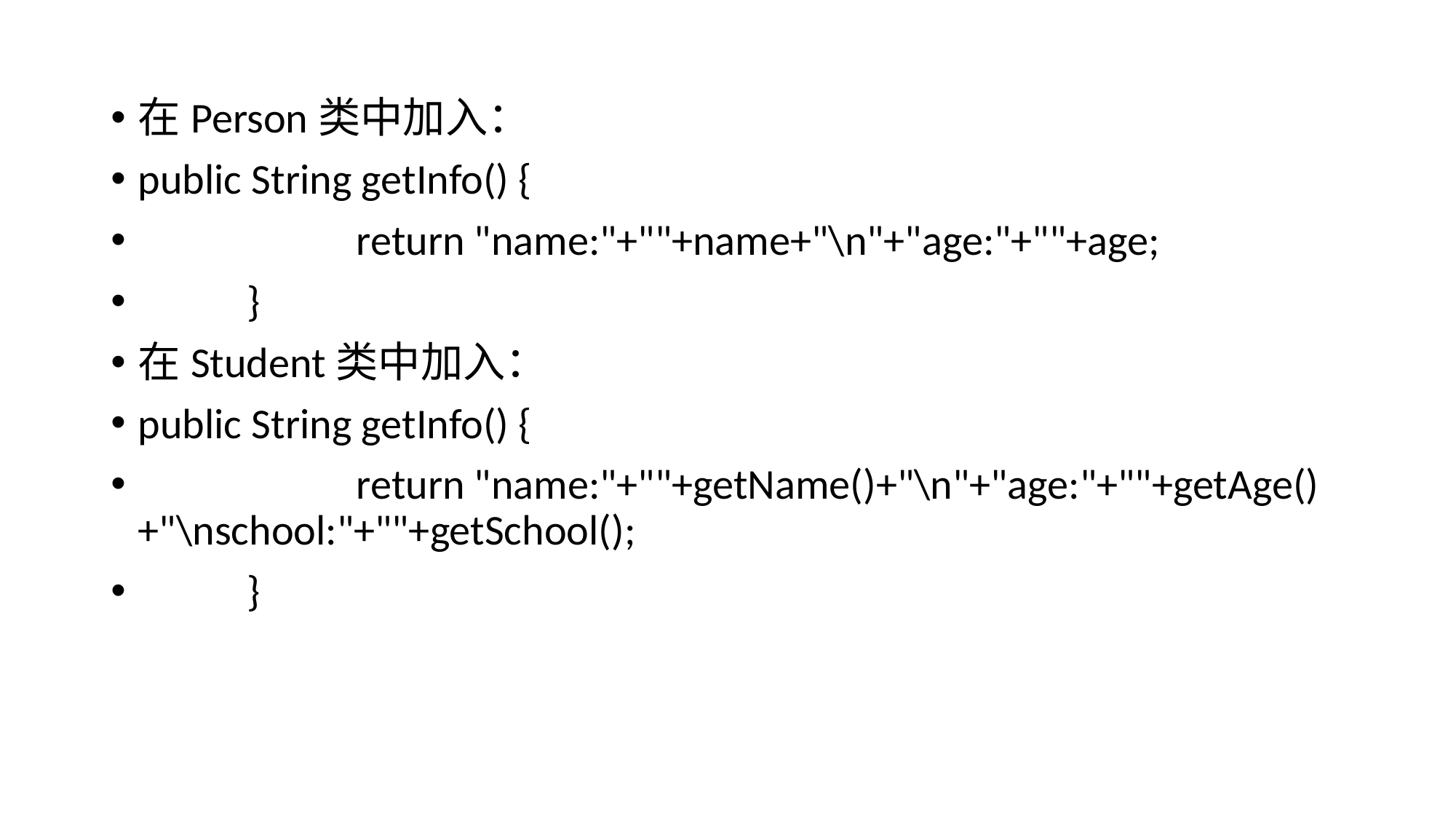

在Person类中加入：
public String getInfo() {
		return "name:"+""+name+"\n"+"age:"+""+age;
	}
在Student类中加入：
public String getInfo() {
		return "name:"+""+getName()+"\n"+"age:"+""+getAge()+"\nschool:"+""+getSchool();
	}